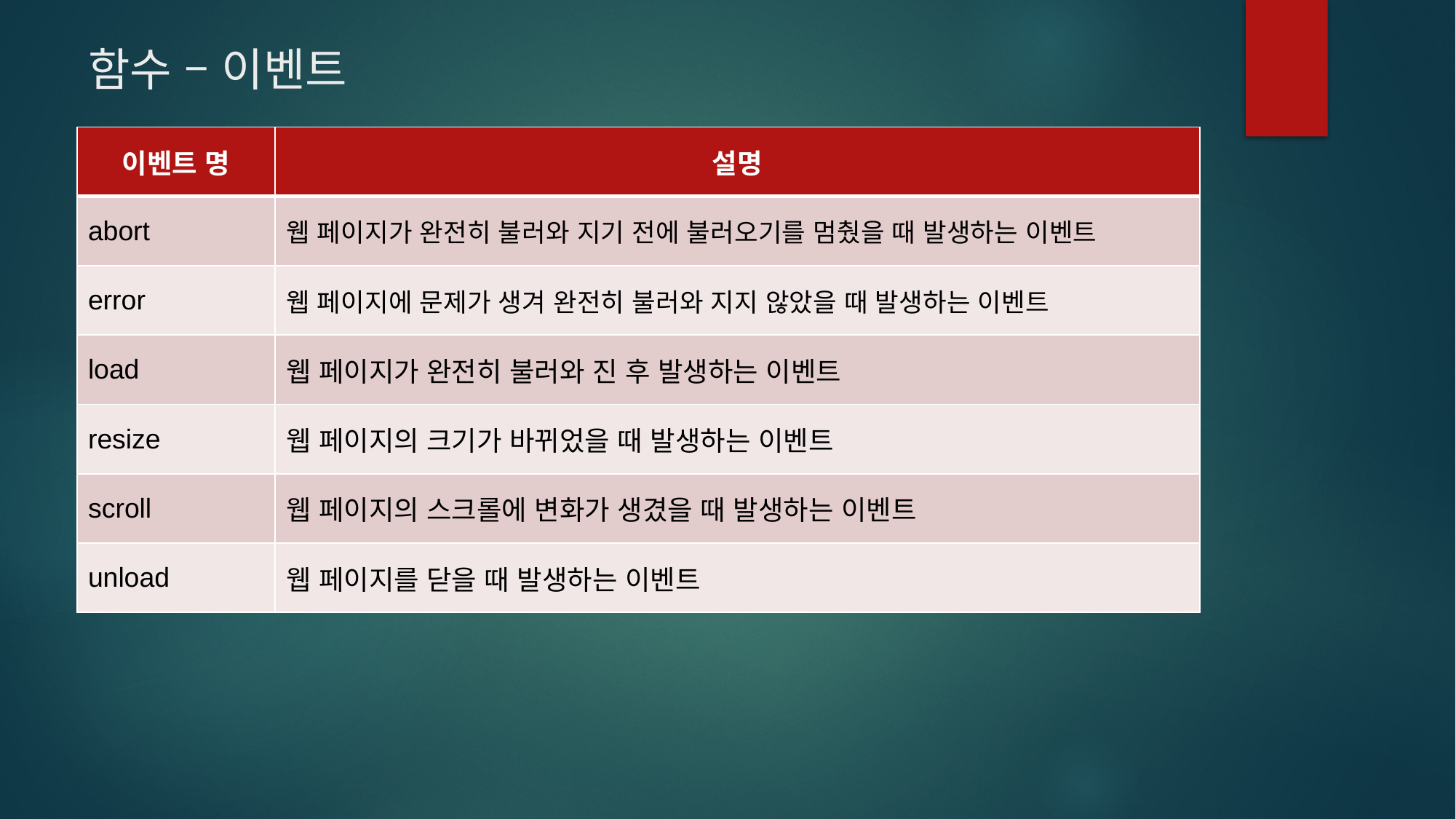

# 함수 – 이벤트
| 이벤트 명 | 설명 |
| --- | --- |
| abort | 웹 페이지가 완전히 불러와 지기 전에 불러오기를 멈췄을 때 발생하는 이벤트 |
| error | 웹 페이지에 문제가 생겨 완전히 불러와 지지 않았을 때 발생하는 이벤트 |
| load | 웹 페이지가 완전히 불러와 진 후 발생하는 이벤트 |
| resize | 웹 페이지의 크기가 바뀌었을 때 발생하는 이벤트 |
| scroll | 웹 페이지의 스크롤에 변화가 생겼을 때 발생하는 이벤트 |
| unload | 웹 페이지를 닫을 때 발생하는 이벤트 |